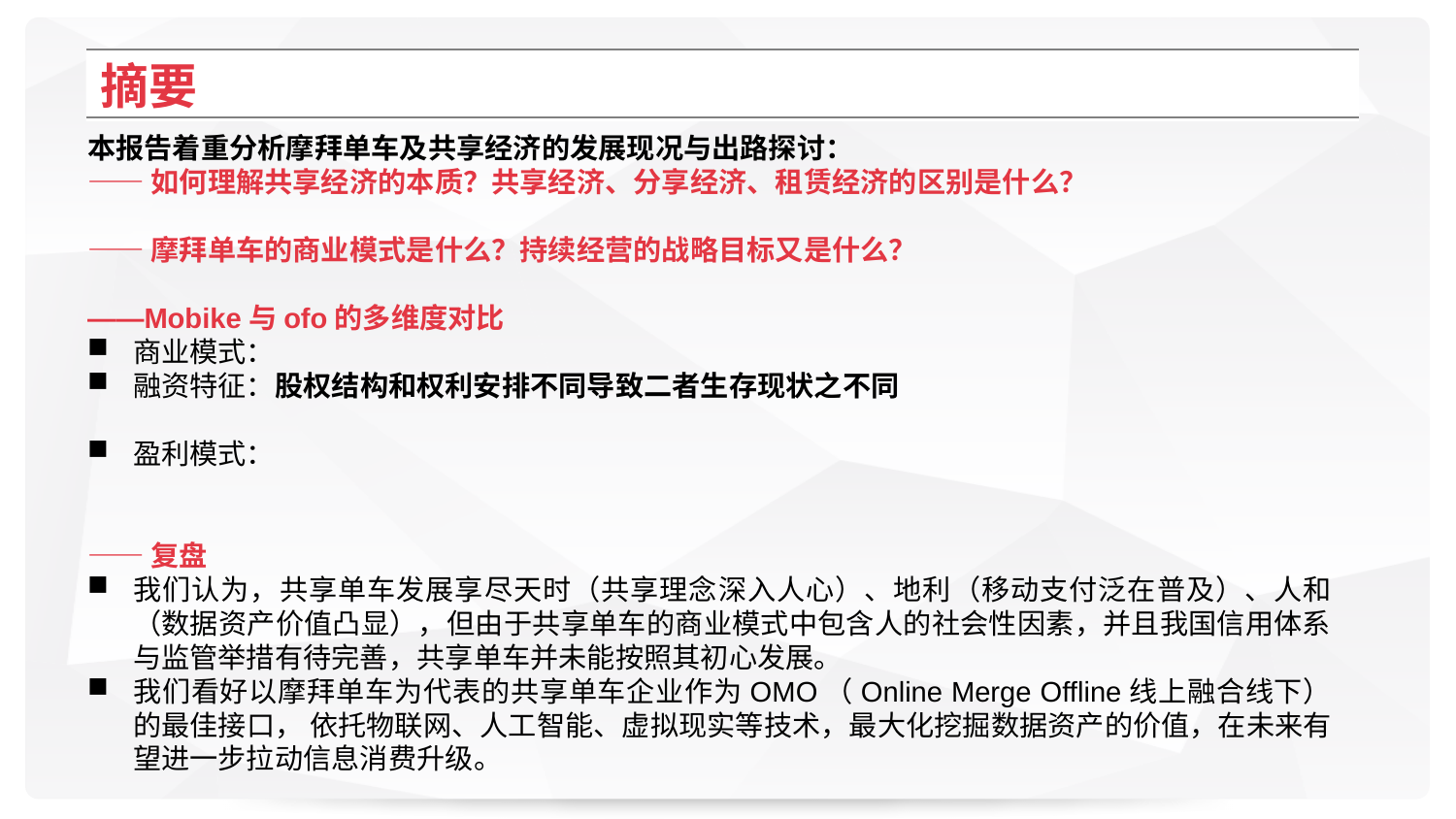

摘要
本报告着重分析摩拜单车及共享经济的发展现况与出路探讨：
——如何理解共享经济的本质？共享经济、分享经济、租赁经济的区别是什么？

——摩拜单车的商业模式是什么？持续经营的战略目标又是什么？

——Mobike与ofo的多维度对比
商业模式：
融资特征：股权结构和权利安排不同导致二者生存现状之不同

盈利模式：

——复盘
我们认为，共享单车发展享尽天时（共享理念深入人心）、地利（移动支付泛在普及）、人和（数据资产价值凸显），但由于共享单车的商业模式中包含人的社会性因素，并且我国信用体系与监管举措有待完善，共享单车并未能按照其初心发展。
我们看好以摩拜单车为代表的共享单车企业作为OMO（Online Merge Offline线上融合线下）的最佳接口， 依托物联网、人工智能、虚拟现实等技术，最大化挖掘数据资产的价值，在未来有望进一步拉动信息消费升级。